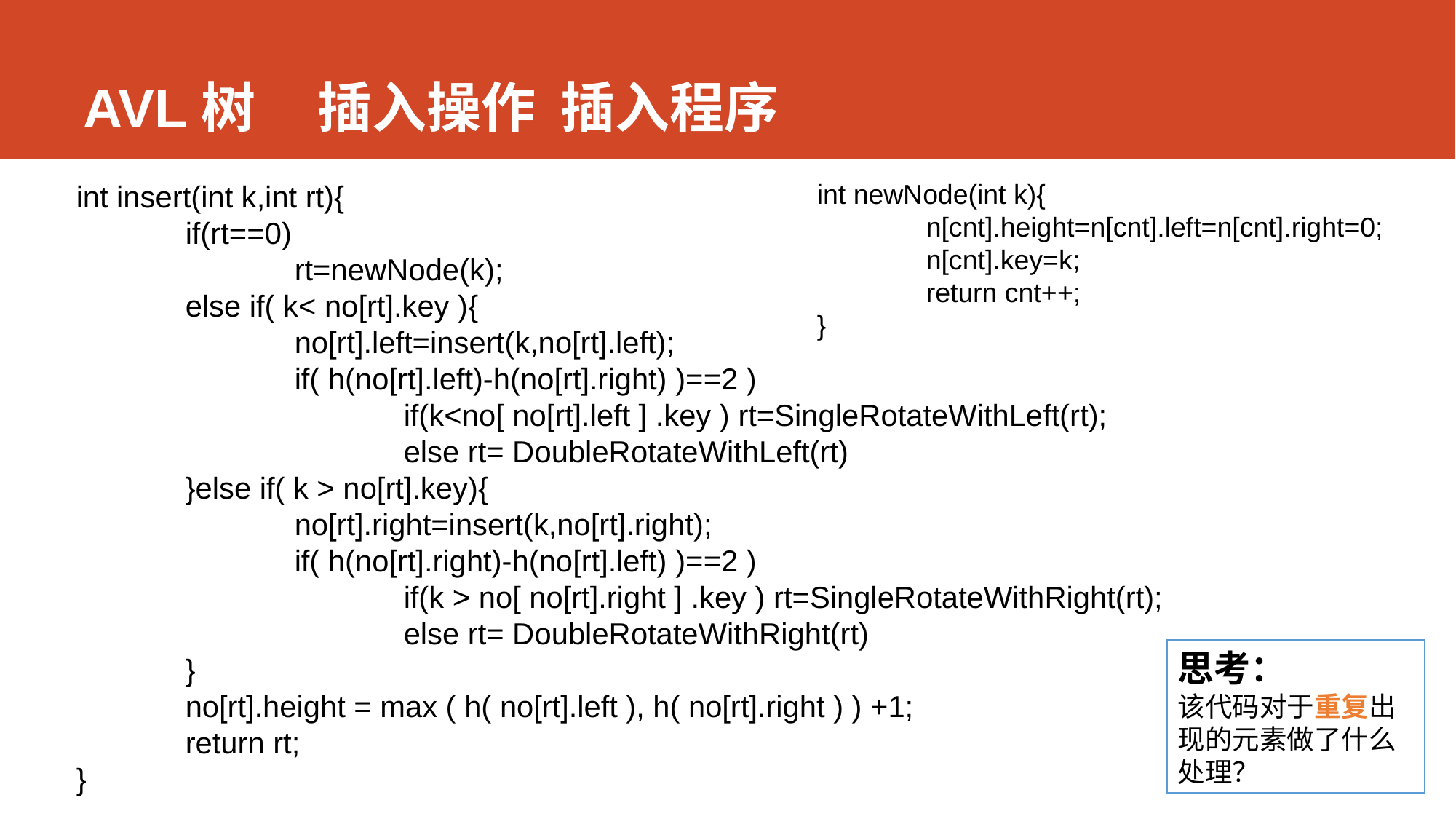

# AVL树     插入操作  插入程序
int insert(int k,int rt){
	if(rt==0)
		rt=newNode(k);
	else if( k< no[rt].key ){
		no[rt].left=insert(k,no[rt].left);
		if( h(no[rt].left)-h(no[rt].right) )==2 )
			if(k<no[ no[rt].left ] .key ) rt=SingleRotateWithLeft(rt);
			else rt= DoubleRotateWithLeft(rt)
	}else if( k > no[rt].key){
		no[rt].right=insert(k,no[rt].right);
		if( h(no[rt].right)-h(no[rt].left) )==2 )
			if(k > no[ no[rt].right ] .key ) rt=SingleRotateWithRight(rt);
			else rt= DoubleRotateWithRight(rt)
	}
	no[rt].height = max ( h( no[rt].left ), h( no[rt].right ) ) +1;
	return rt;
}
int newNode(int k){
	n[cnt].height=n[cnt].left=n[cnt].right=0;
	n[cnt].key=k;
	return cnt++;
}
思考：
该代码对于重复出现的元素做了什么处理？